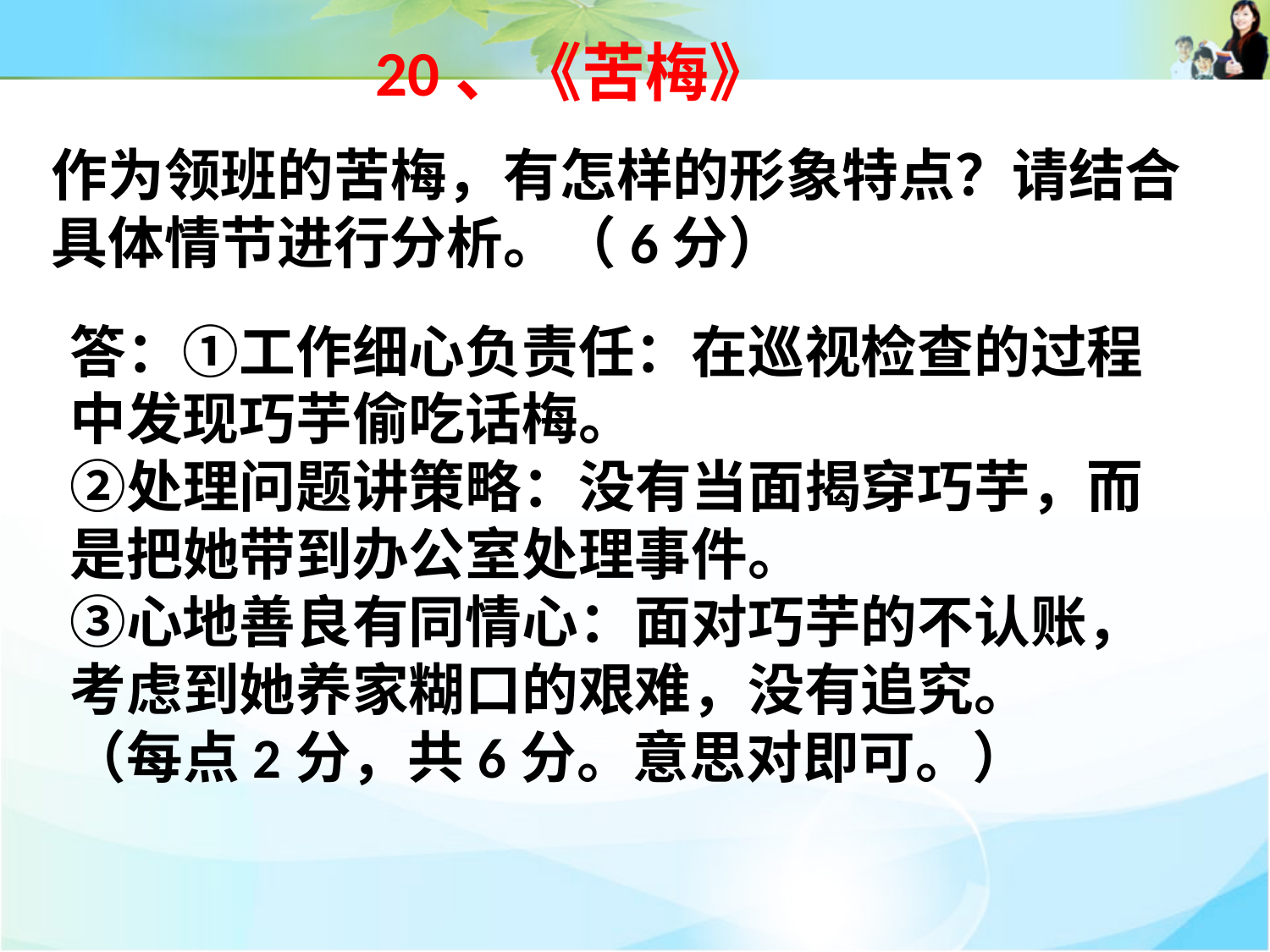

20、《苦梅》
作为领班的苦梅，有怎样的形象特点？请结合具体情节进行分析。（6分）
答：①工作细心负责任：在巡视检查的过程中发现巧芋偷吃话梅。
②处理问题讲策略：没有当面揭穿巧芋，而是把她带到办公室处理事件。
③心地善良有同情心：面对巧芋的不认账，考虑到她养家糊口的艰难，没有追究。
（每点2分，共6分。意思对即可。）